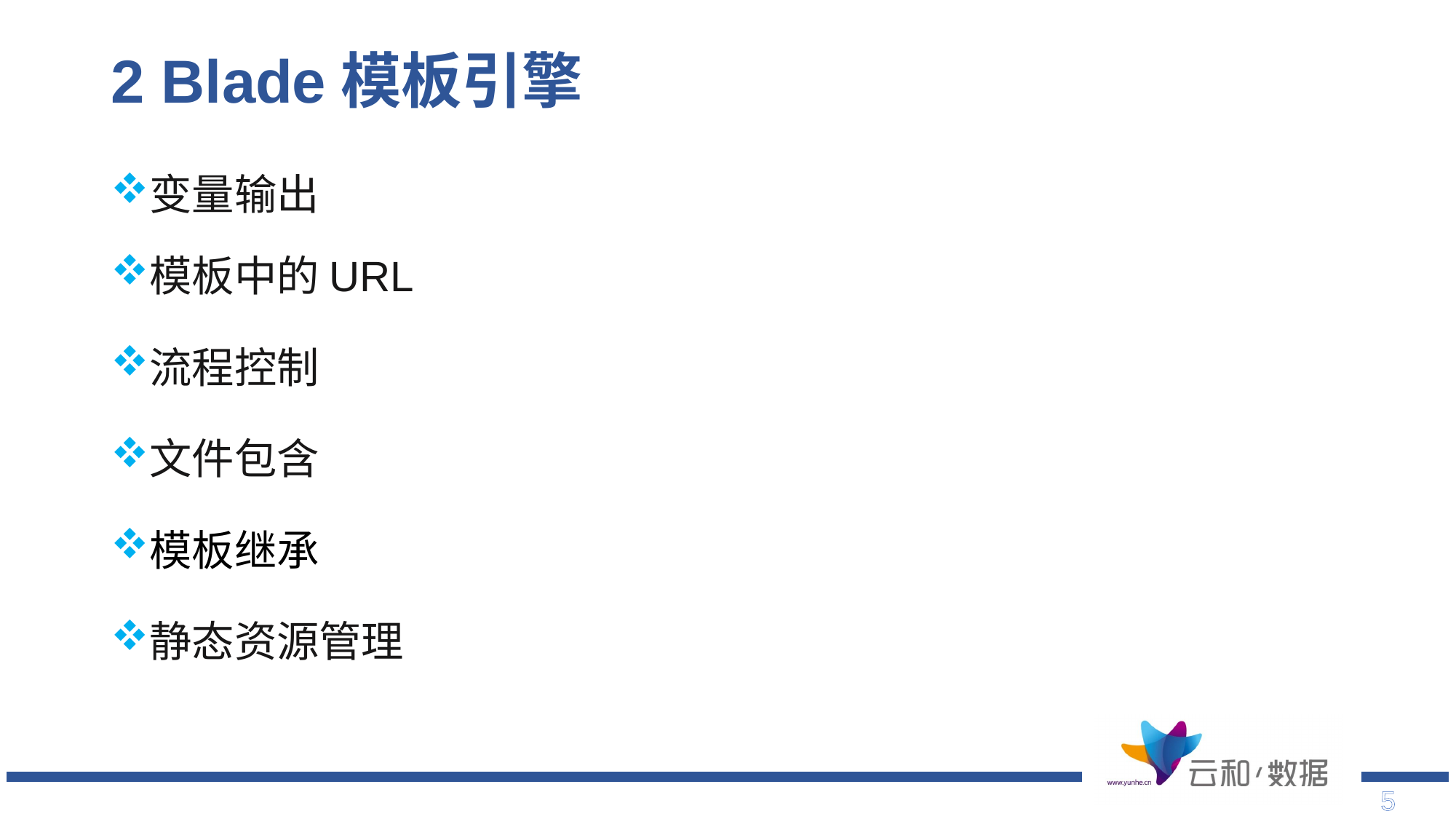

# 2 Blade模板引擎
变量输出
模板中的URL
流程控制
文件包含
模板继承
静态资源管理